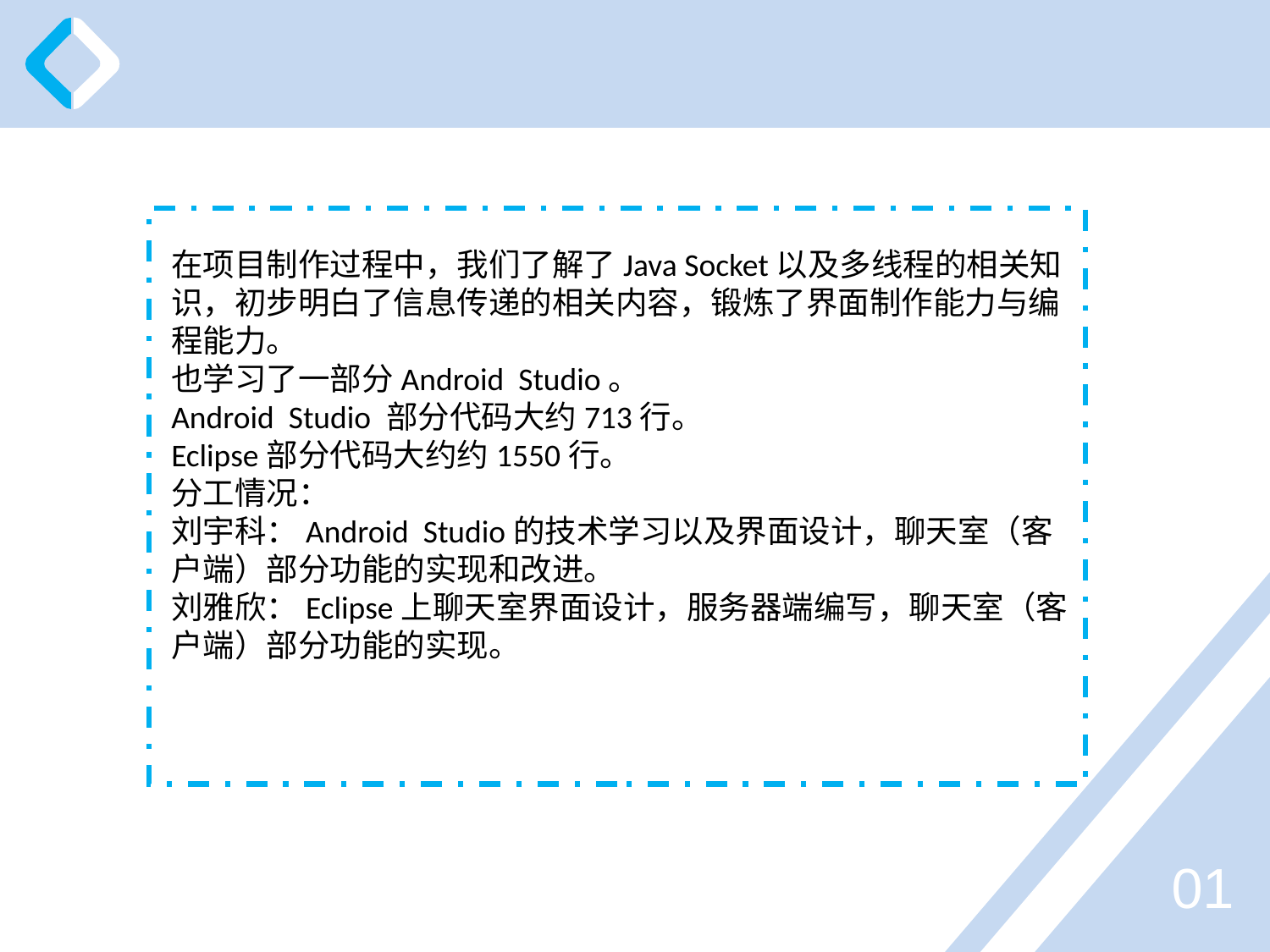

在项目制作过程中，我们了解了Java Socket以及多线程的相关知识，初步明白了信息传递的相关内容，锻炼了界面制作能力与编程能力。
也学习了一部分Android  Studio。
Android  Studio 部分代码大约713行。
Eclipse部分代码大约约1550行。
分工情况：
刘宇科：Android  Studio的技术学习以及界面设计，聊天室（客户端）部分功能的实现和改进。
刘雅欣：Eclipse上聊天室界面设计，服务器端编写，聊天室（客户端）部分功能的实现。

01